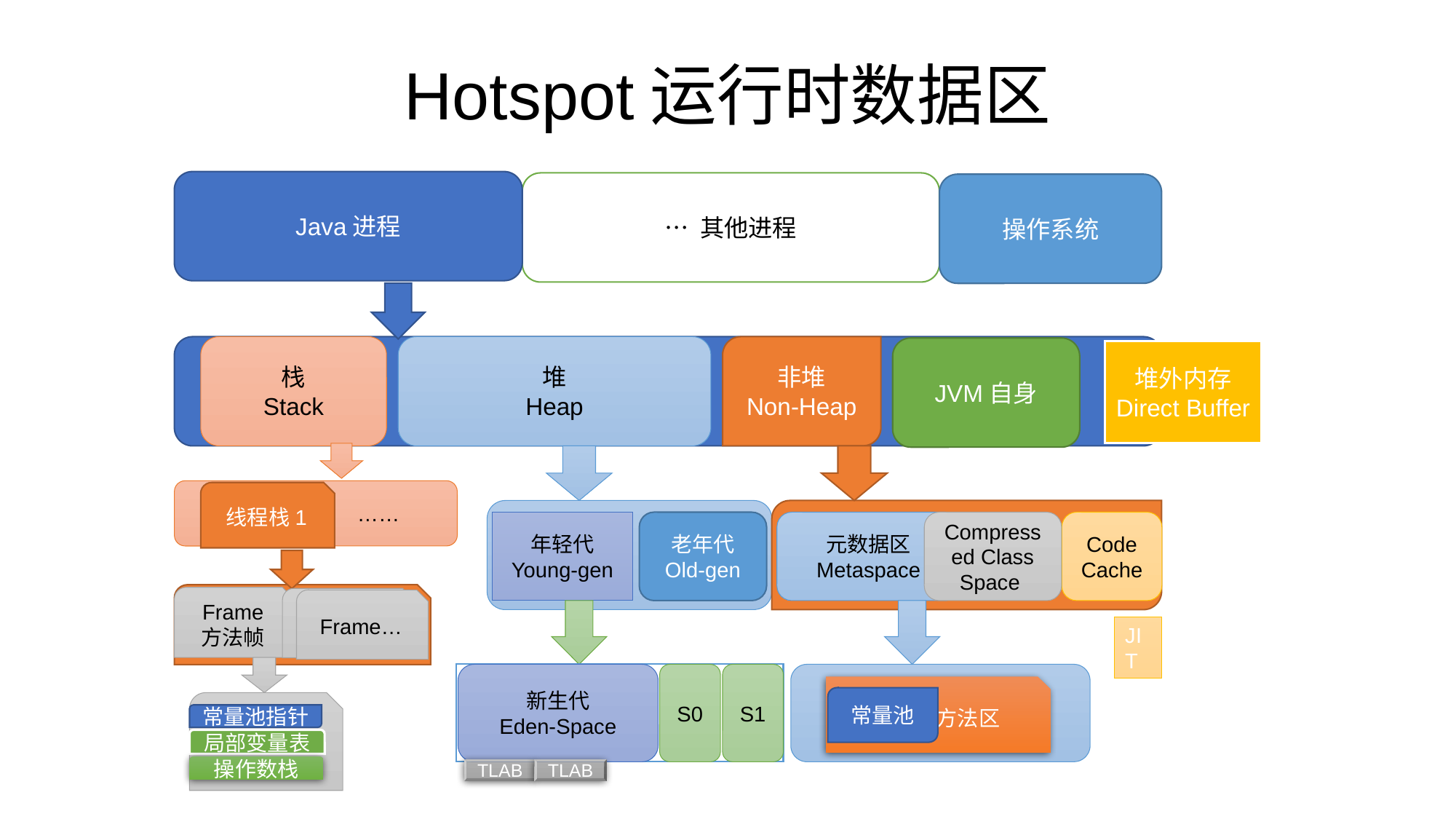

# Hotspot运行时数据区
Java进程
… 其他进程
操作系统

栈
Stack

堆
Heap
非堆
Non-Heap
JVM自身

                     ……
线程栈1

年轻代
Young-gen
老年代
Old-gen
元数据区
Metaspace
Compressed Class Space
Code Cache

Frame
方法帧
Frame…
Frame…

JIT

S0
S1

新生代
Eden-Space
             方法区
常量池

常量池指针
局部变量表
操作数栈
TLAB
TLAB
堆外内存
Direct Buffer